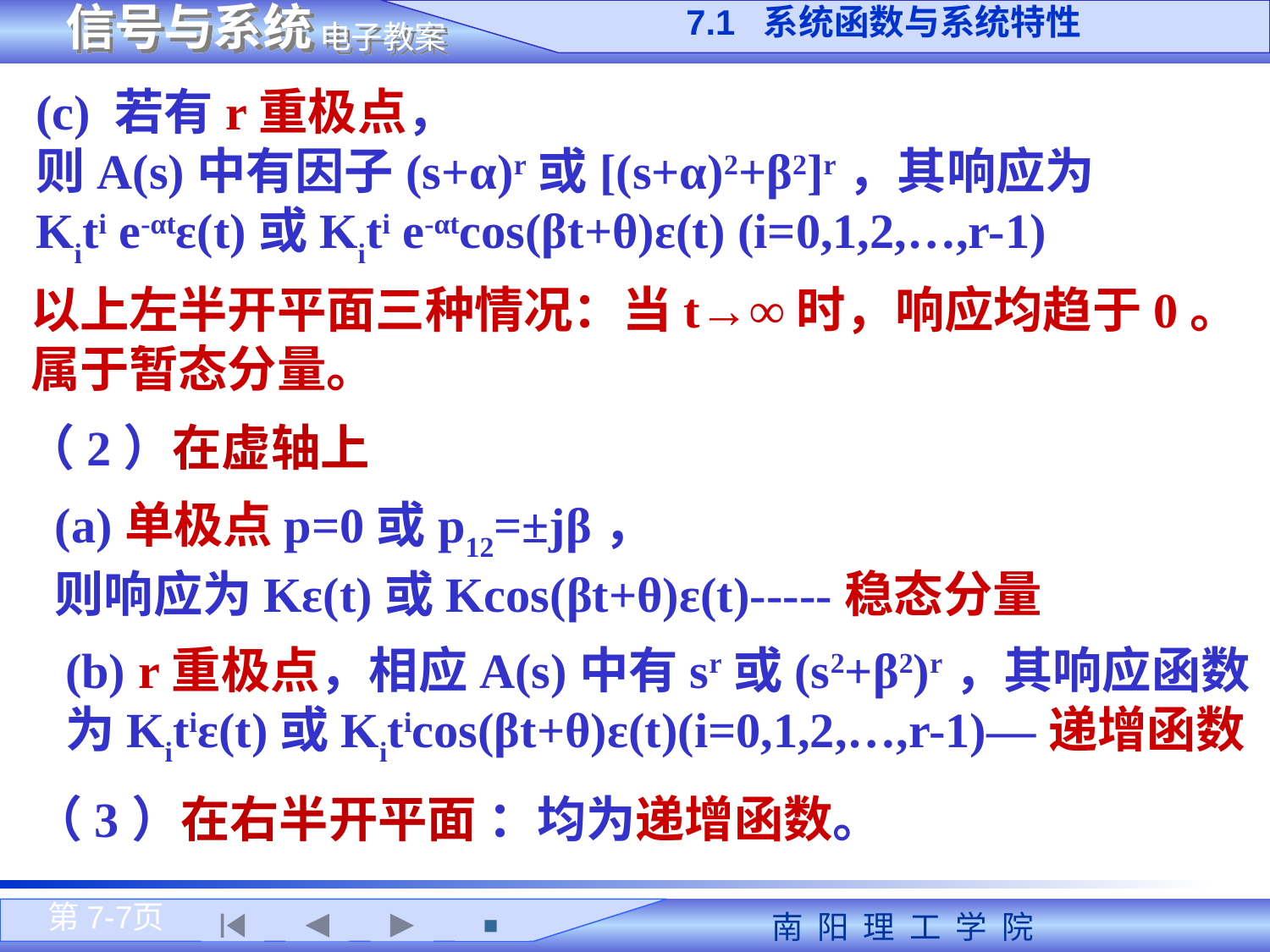

7.1  系统函数与系统特性
(c) 若有r重极点，
则A(s)中有因子(s+α)r或[(s+α)2+β2]r，其响应为
Kiti e-αtε(t)或Kiti e-αtcos(βt+θ)ε(t) (i=0,1,2,…,r-1)
以上左半开平面三种情况：当t→∞时，响应均趋于0。
属于暂态分量。
（2）在虚轴上
(a)单极点p=0或p12=±jβ，
则响应为Kε(t)或Kcos(βt+θ)ε(t)-----稳态分量
(b) r重极点，相应A(s)中有sr或(s2+β2)r，其响应函数为Kitiε(t)或Kiticos(βt+θ)ε(t)(i=0,1,2,…,r-1)—递增函数
（3）在右半开平面 ：均为递增函数。